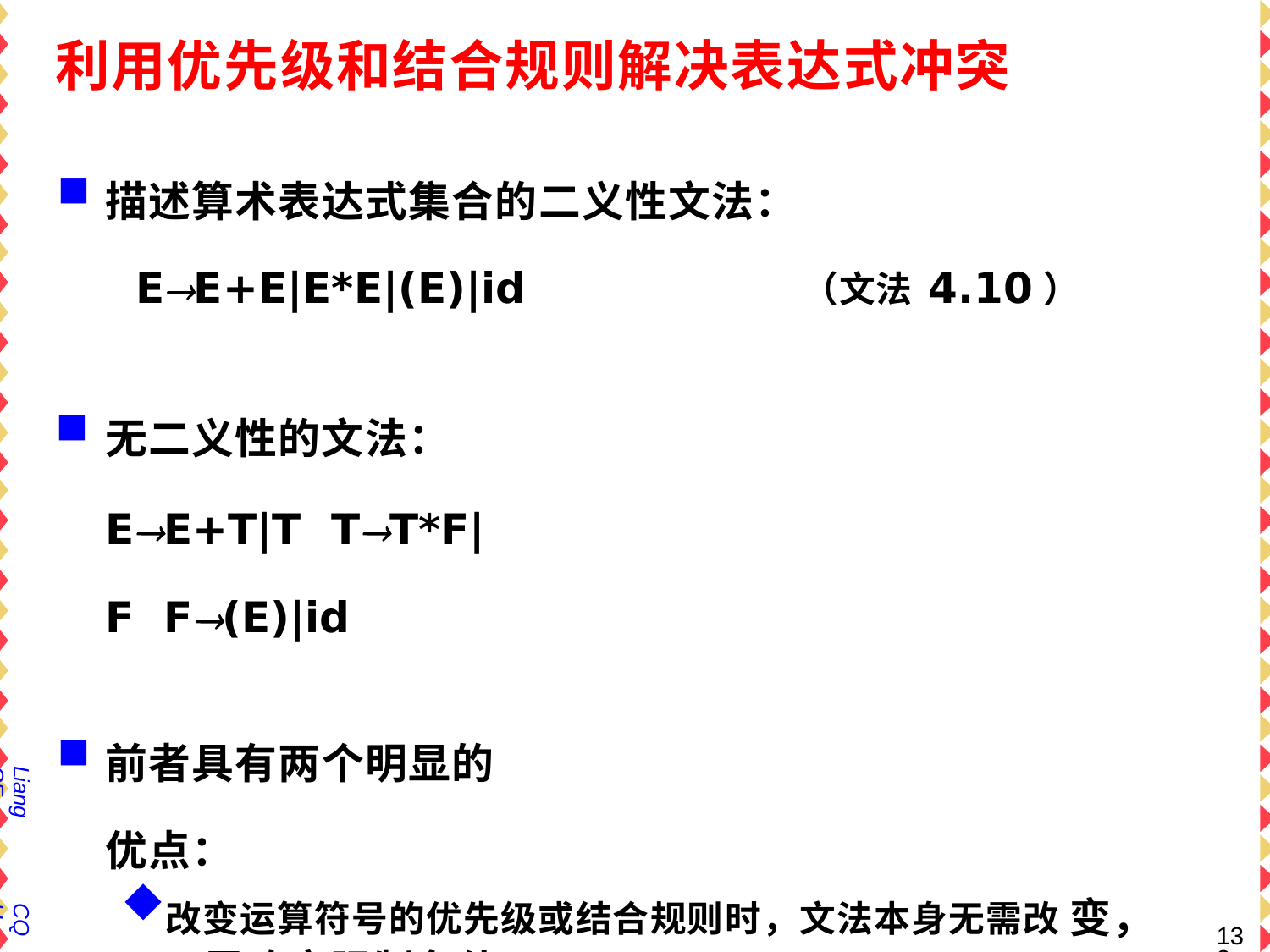

# 利用优先级和结合规则解决表达式冲突
描述算术表达式集合的二义性文法：
E→E+E|E*E|(E)|id	（文法4.10）

无二义性的文法：  E→E+T|T  T→T*F|F  F→(E)|id

前者具有两个明显的优点：
改变运算符号的优先级或结合规则时，文法本身无需改 变，只需改变限制条件。
LR分析表所包含的状态数比后者少得多
Liang GE
CQU
132